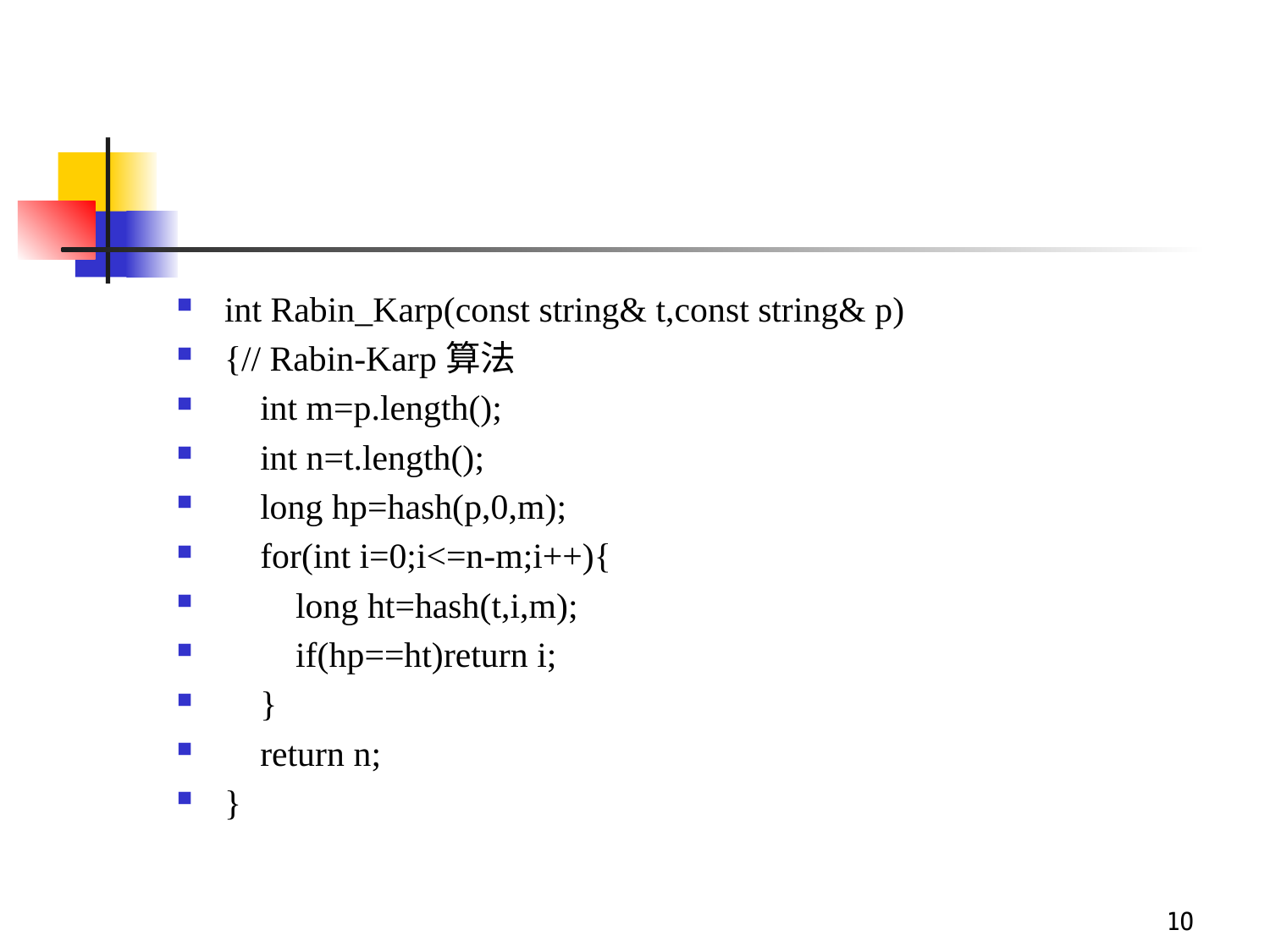

#
int Rabin_Karp(const string& t,const string& p)
{// Rabin-Karp算法
    int m=p.length();
    int n=t.length();
    long hp=hash(p,0,m);
    for(int i=0;i<=n-m;i++){
        long ht=hash(t,i,m);
        if(hp==ht)return i;
    }
    return n;
}
10